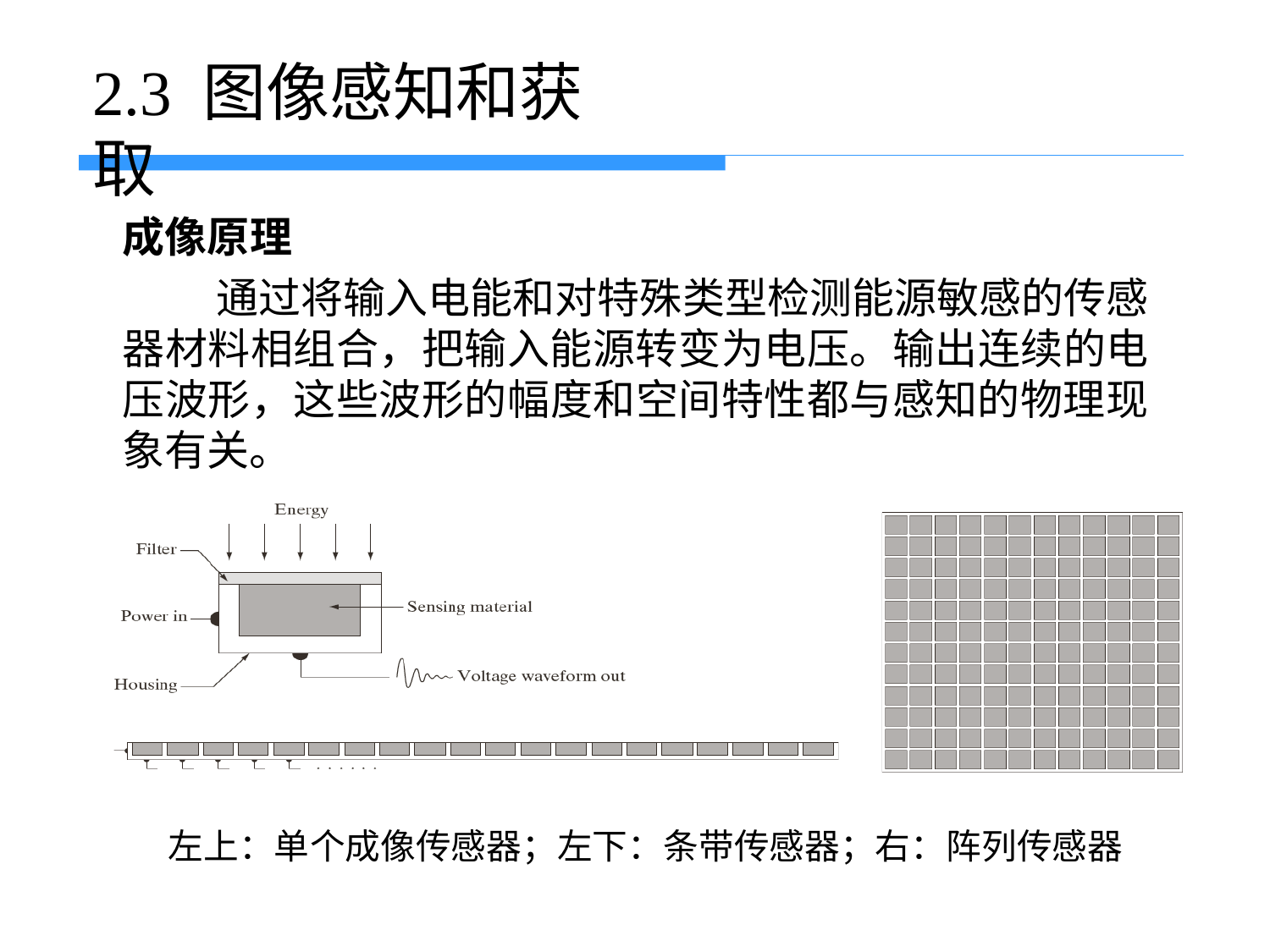

# 2.3 图像感知和获取
成像原理
通过将输入电能和对特殊类型检测能源敏感的传感 器材料相组合，把输入能源转变为电压。输出连续的电 压波形，这些波形的幅度和空间特性都与感知的物理现 象有关。

左上：单个成像传感器；左下：条带传感器；右：阵列传感器